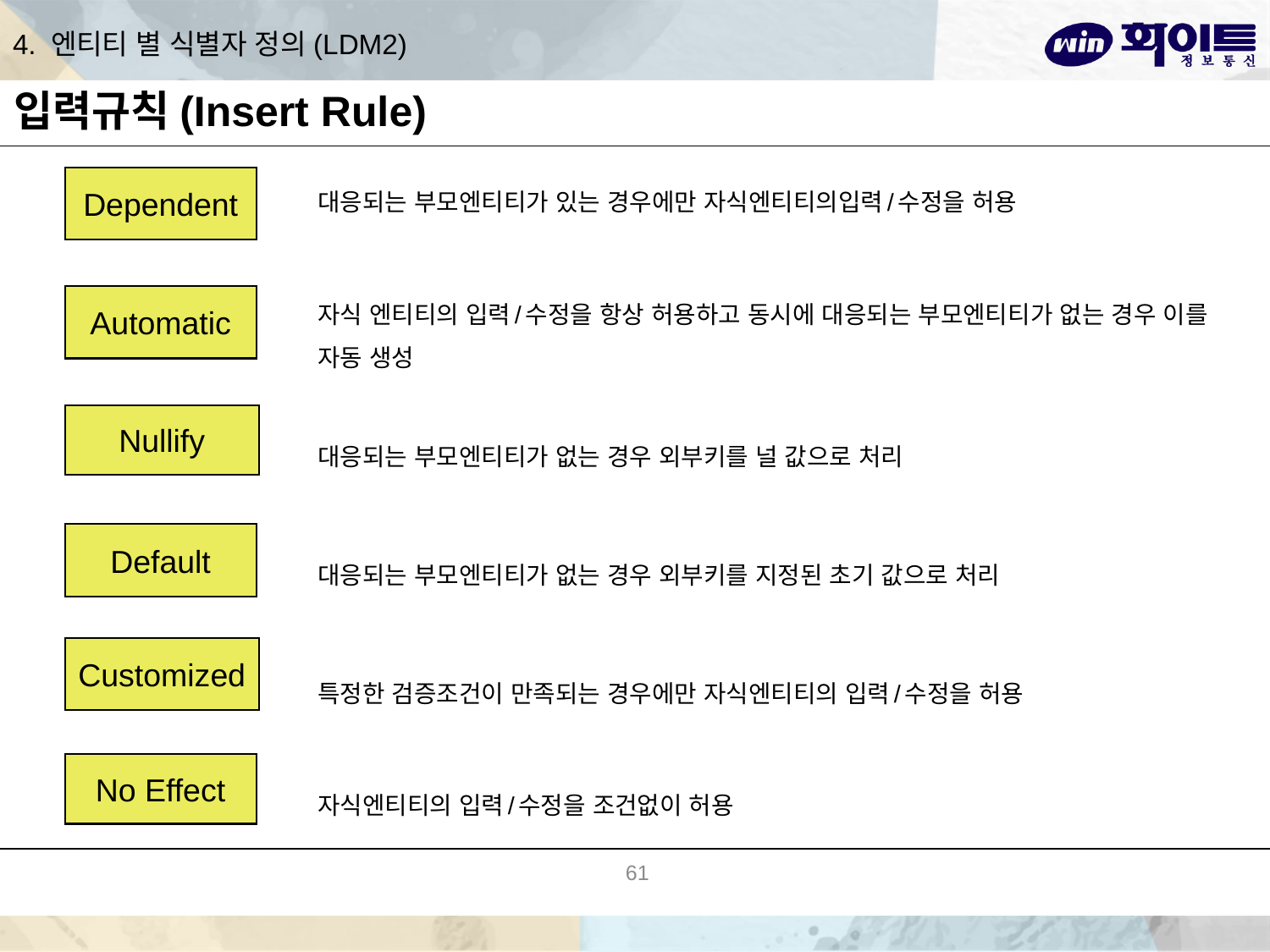

# 4. 엔티티 별 식별자 정의(LDM2)
입력규칙(Insert Rule)
대응되는 부모엔티티가 있는 경우에만 자식엔티티의입력/수정을 허용

자식 엔티티의 입력/수정을 항상 허용하고 동시에 대응되는 부모엔티티가 없는 경우 이를 자동 생성

대응되는 부모엔티티가 없는 경우 외부키를 널 값으로 처리

대응되는 부모엔티티가 없는 경우 외부키를 지정된 초기 값으로 처리

특정한 검증조건이 만족되는 경우에만 자식엔티티의 입력/수정을 허용

자식엔티티의 입력/수정을 조건없이 허용
Dependent
Automatic
Nullify
Default
Customized
No Effect
61